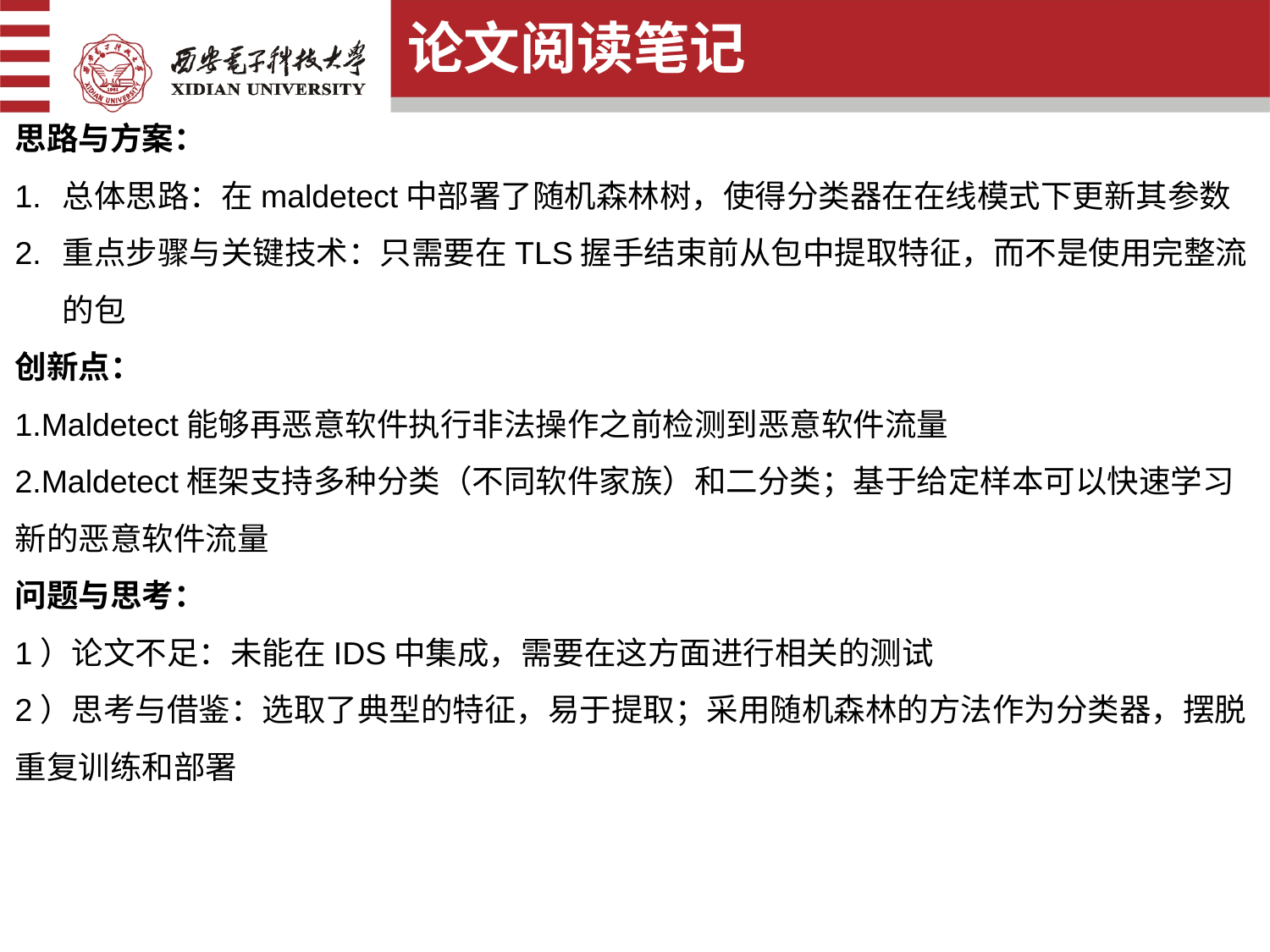

论文阅读笔记
思路与方案：
总体思路：在maldetect中部署了随机森林树，使得分类器在在线模式下更新其参数
重点步骤与关键技术：只需要在TLS握手结束前从包中提取特征，而不是使用完整流的包
创新点：
1.Maldetect能够再恶意软件执行非法操作之前检测到恶意软件流量
2.Maldetect框架支持多种分类（不同软件家族）和二分类；基于给定样本可以快速学习新的恶意软件流量
问题与思考：
1）论文不足：未能在IDS中集成，需要在这方面进行相关的测试
2）思考与借鉴：选取了典型的特征，易于提取；采用随机森林的方法作为分类器，摆脱重复训练和部署